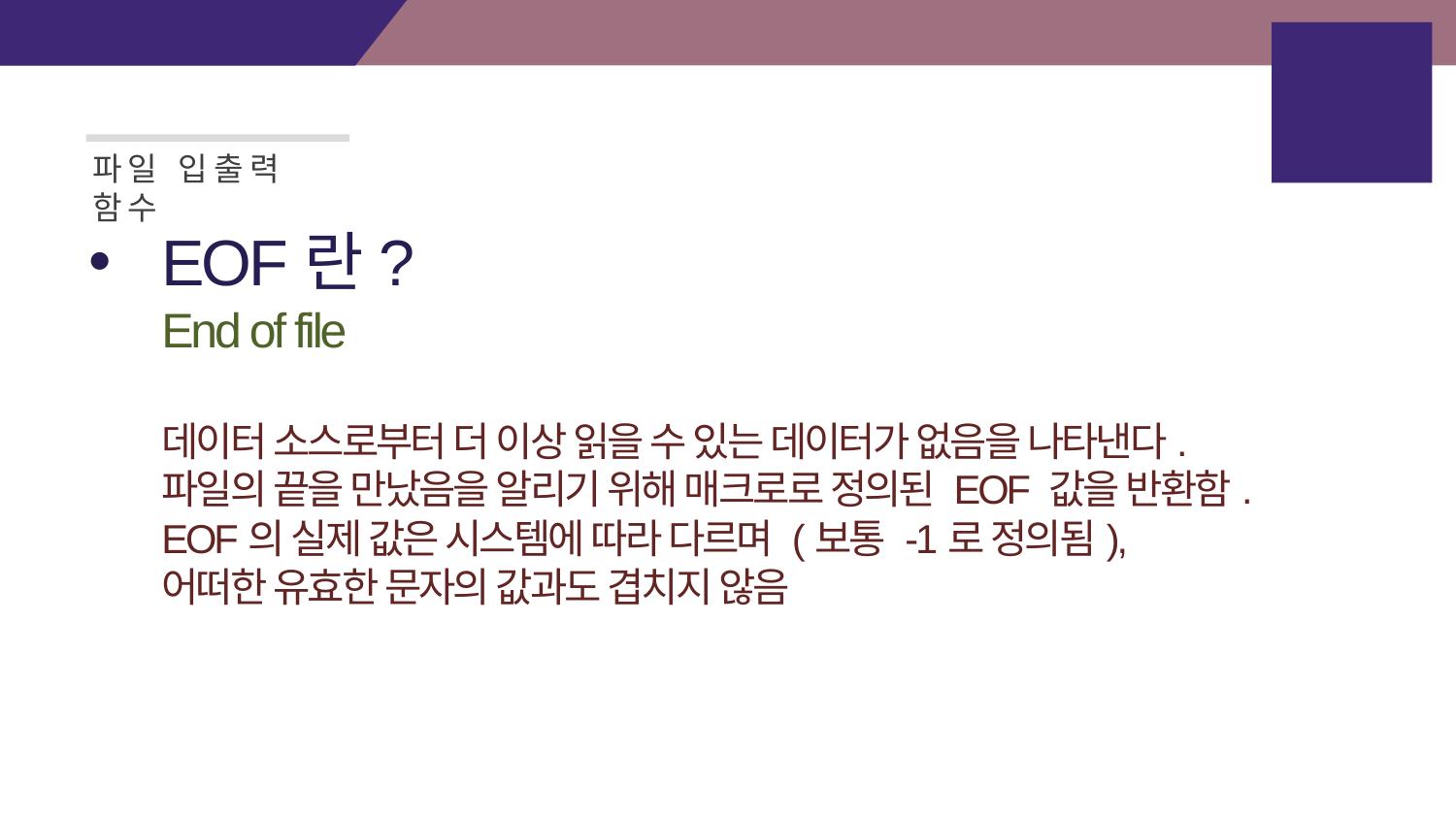

배열을
이용한
원형큐

파일 입출력 함수
EOF란?
End of file

데이터 소스로부터 더 이상 읽을 수 있는 데이터가 없음을 나타낸다.
파일의 끝을 만났음을 알리기 위해 매크로로 정의된 EOF 값을 반환함.
EOF의 실제 값은 시스템에 따라 다르며 (보통 -1로 정의됨),
어떠한 유효한 문자의 값과도 겹치지 않음